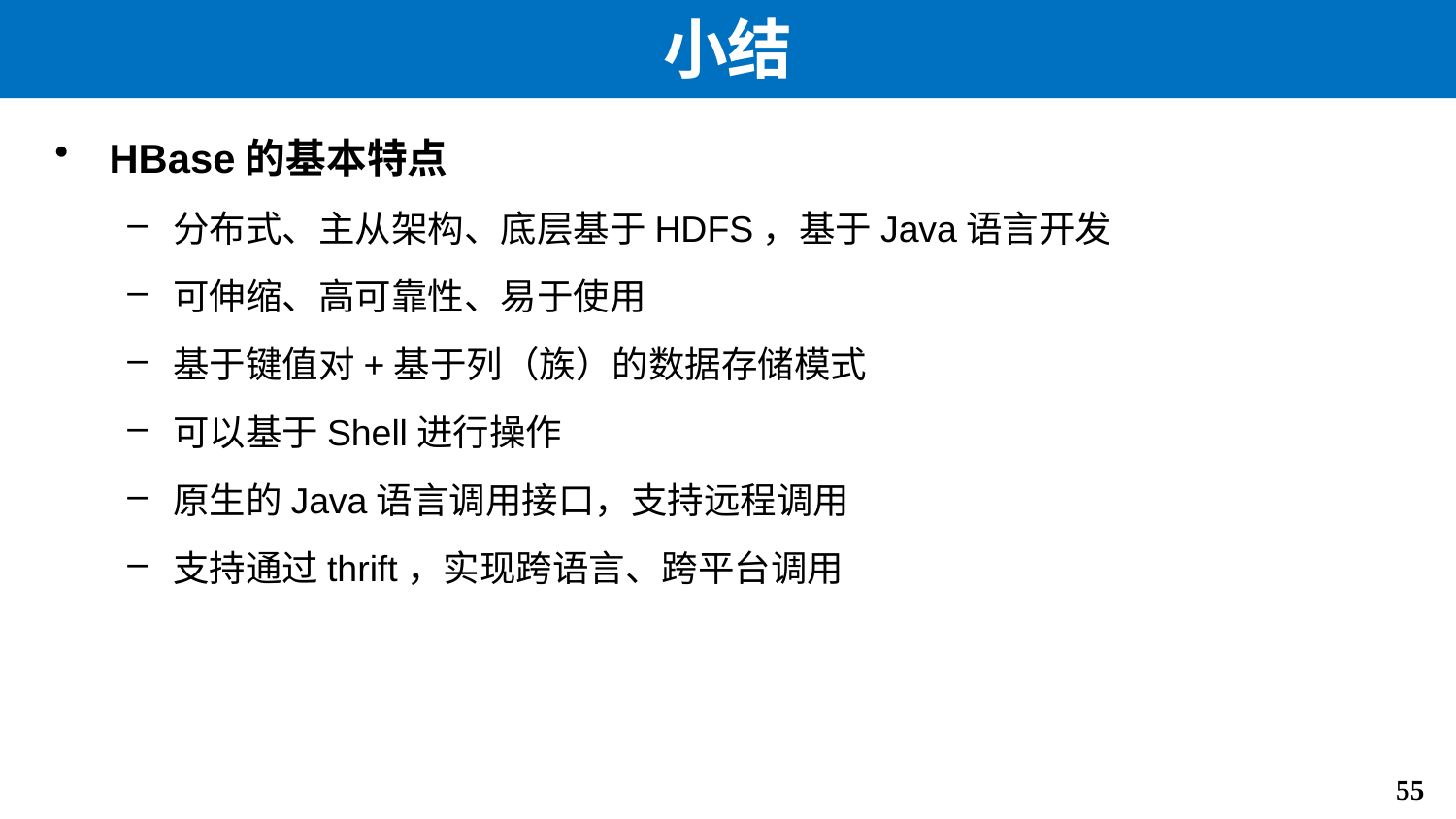

# 小结
HBase的基本特点
分布式、主从架构、底层基于HDFS，基于Java语言开发
可伸缩、高可靠性、易于使用
基于键值对+基于列（族）的数据存储模式
可以基于Shell进行操作
原生的Java语言调用接口，支持远程调用
支持通过thrift，实现跨语言、跨平台调用